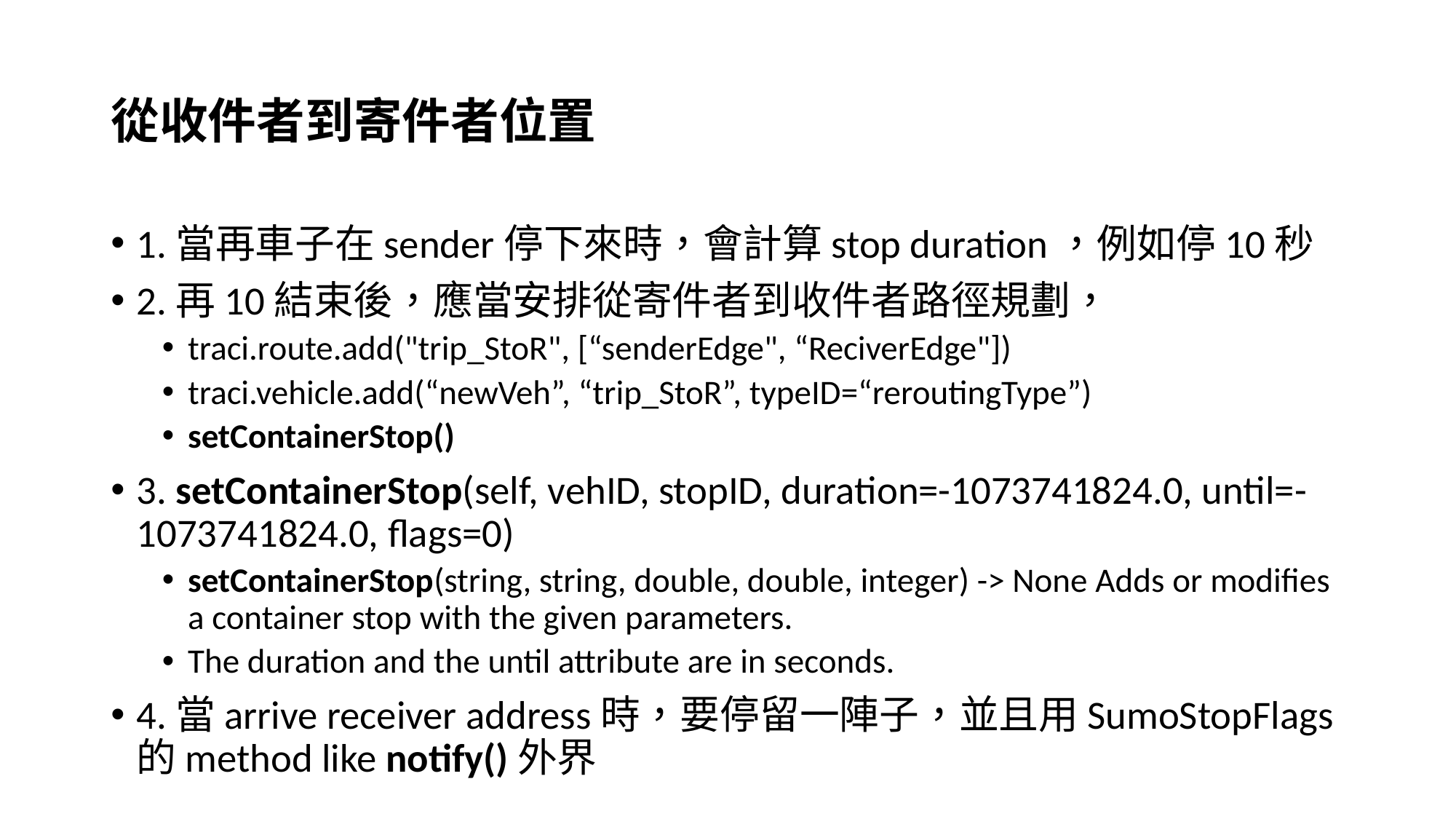

# 從收件者到寄件者位置
1.當再車子在sender停下來時，會計算stop duration，例如停10秒
2.再10結束後，應當安排從寄件者到收件者路徑規劃，
traci.route.add("trip_StoR", [“senderEdge", “ReciverEdge"])
traci.vehicle.add(“newVeh”, “trip_StoR”, typeID=“reroutingType”)
setContainerStop()
3. setContainerStop(self, vehID, stopID, duration=-1073741824.0, until=-1073741824.0, flags=0)
setContainerStop(string, string, double, double, integer) -> None Adds or modifies a container stop with the given parameters.
The duration and the until attribute are in seconds.
4.當arrive receiver address時，要停留一陣子，並且用SumoStopFlags的method like notify()外界